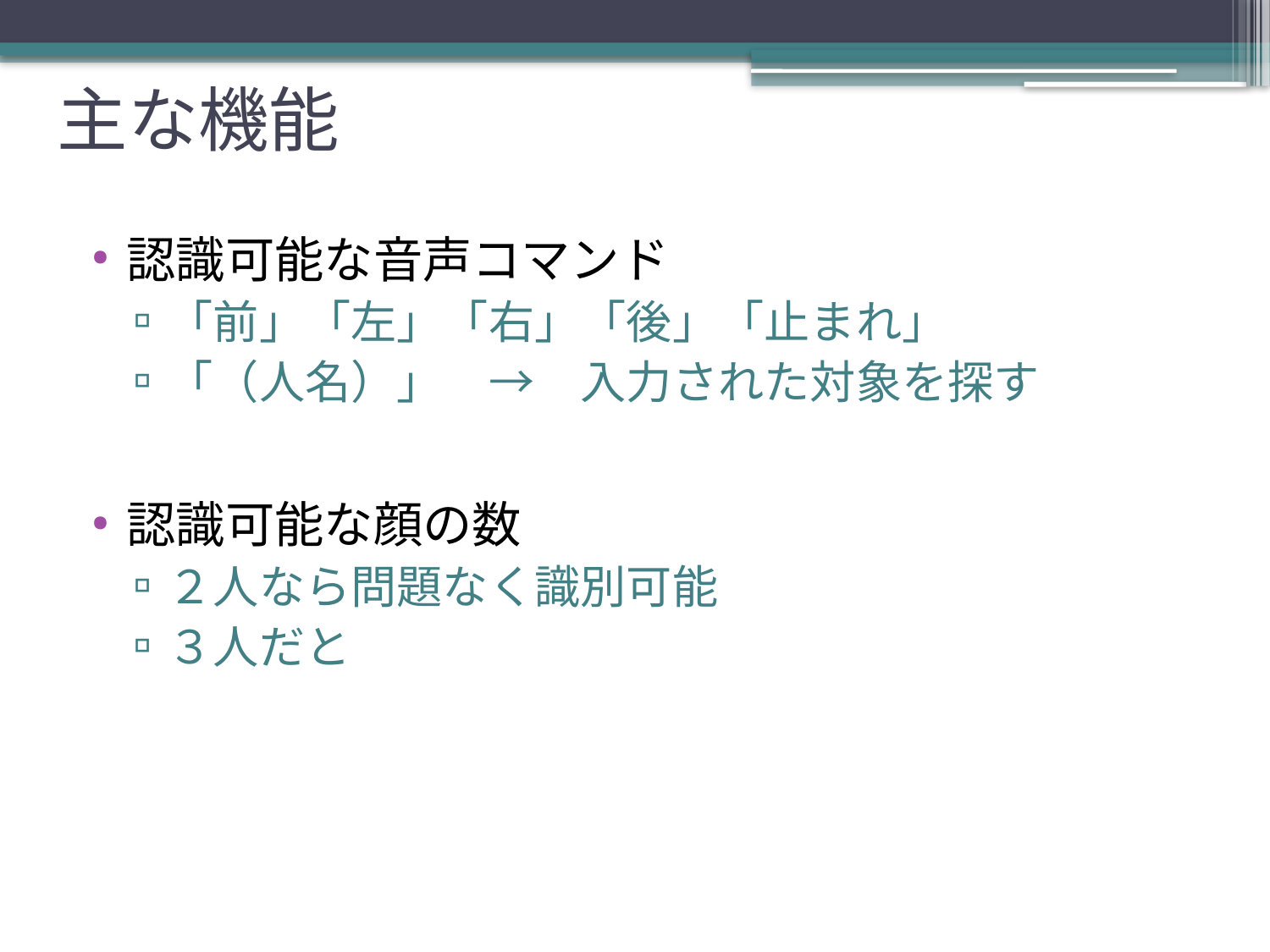

# 主な機能
認識可能な音声コマンド
「前」「左」「右」「後」「止まれ」
「（人名）」　→　入力された対象を探す

認識可能な顔の数
２人なら問題なく識別可能
３人だと